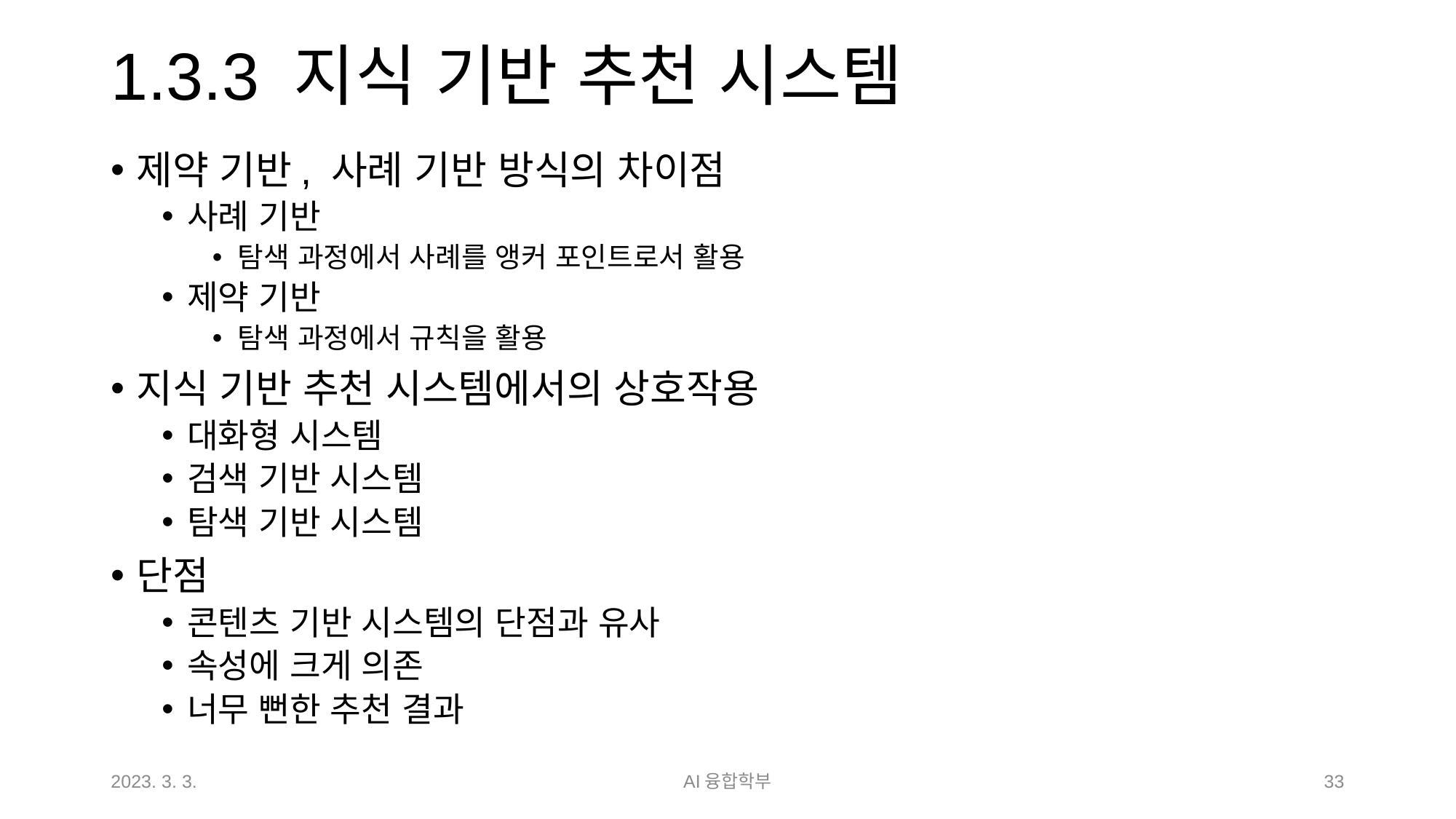

# 1.3.3 지식 기반 추천 시스템
제약 기반, 사례 기반 방식의 차이점
사례 기반
탐색 과정에서 사례를 앵커 포인트로서 활용
제약 기반
탐색 과정에서 규칙을 활용
지식 기반 추천 시스템에서의 상호작용
대화형 시스템
검색 기반 시스템
탐색 기반 시스템
단점
콘텐츠 기반 시스템의 단점과 유사
속성에 크게 의존
너무 뻔한 추천 결과
2023. 3. 3.
AI융합학부
33